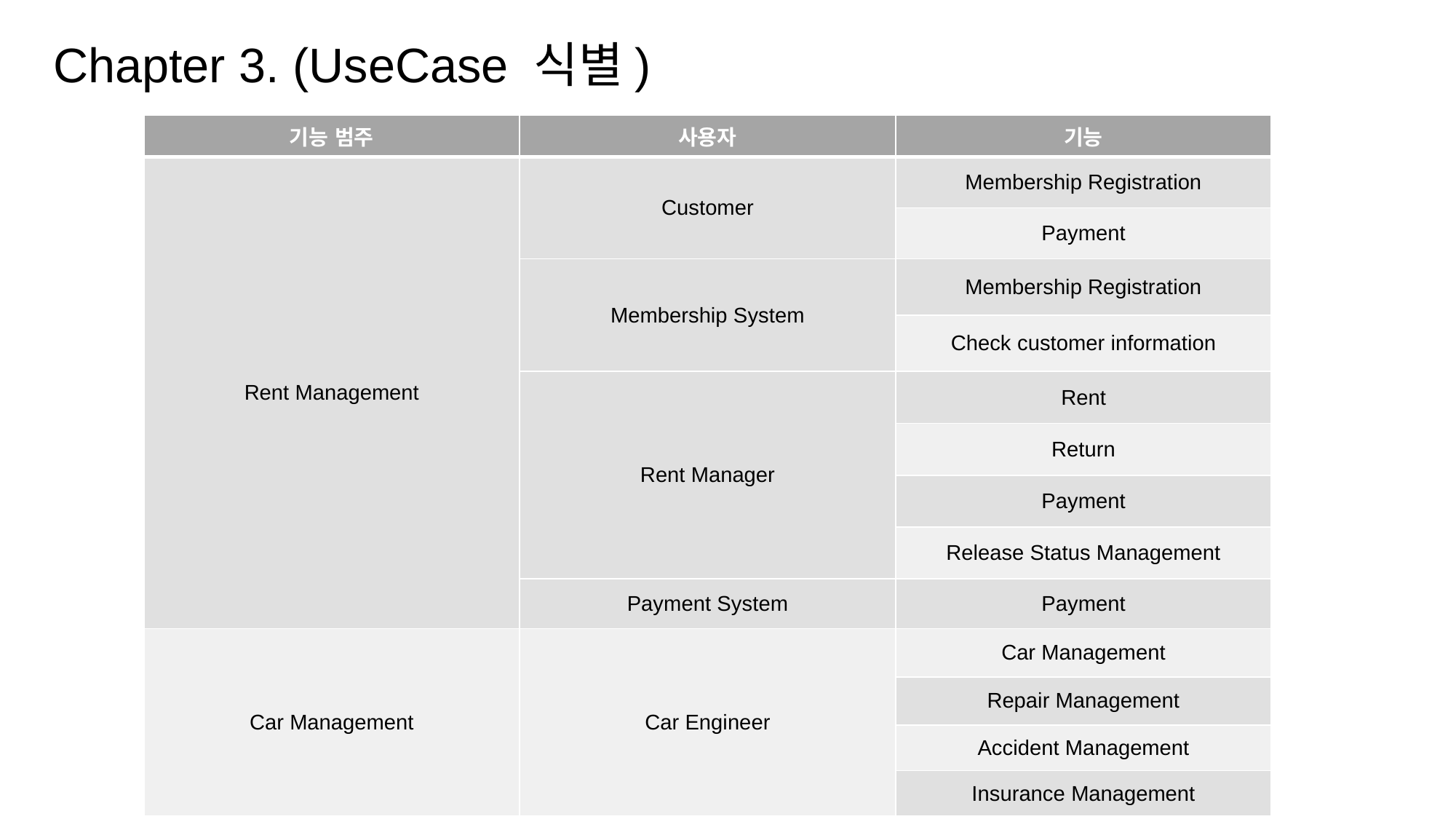

# Chapter 3. (UseCase 식별)
| 기능 범주 | 사용자 | 기능 |
| --- | --- | --- |
| Rent Management | Customer | Membership Registration |
|  |  | Payment |
|  | Membership System | Membership Registration |
|  |  | Check customer information |
|  | Rent Manager | Rent |
|  |  | Return |
|  |  | Payment |
|  |  | Release Status Management |
|  | Payment System | Payment |
| Car Management | Car Engineer | Car Management |
|  |  | Repair Management |
|  |  | Accident Management |
|  |  | Insurance Management |